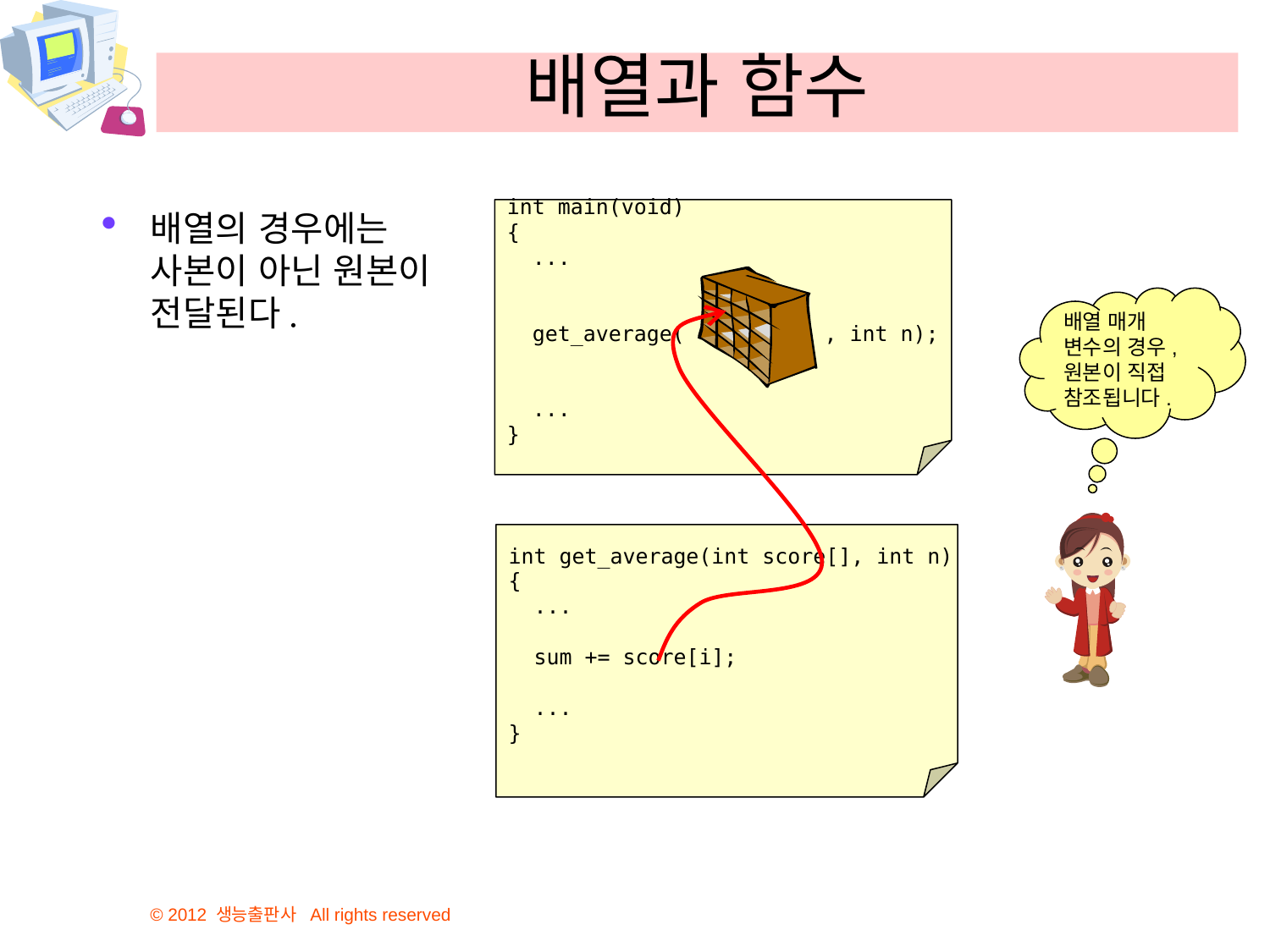

# 배열과 함수
int main(void)
{
  ...

  get_average(           , int n);

  ...
}

배열 매개 변수의 경우, 원본이 직접 참조됩니다.

int get_average(int score[], int n)
{
  ...

  sum += score[i];

  ...
}
배열의 경우에는 사본이 아닌 원본이 전달된다.